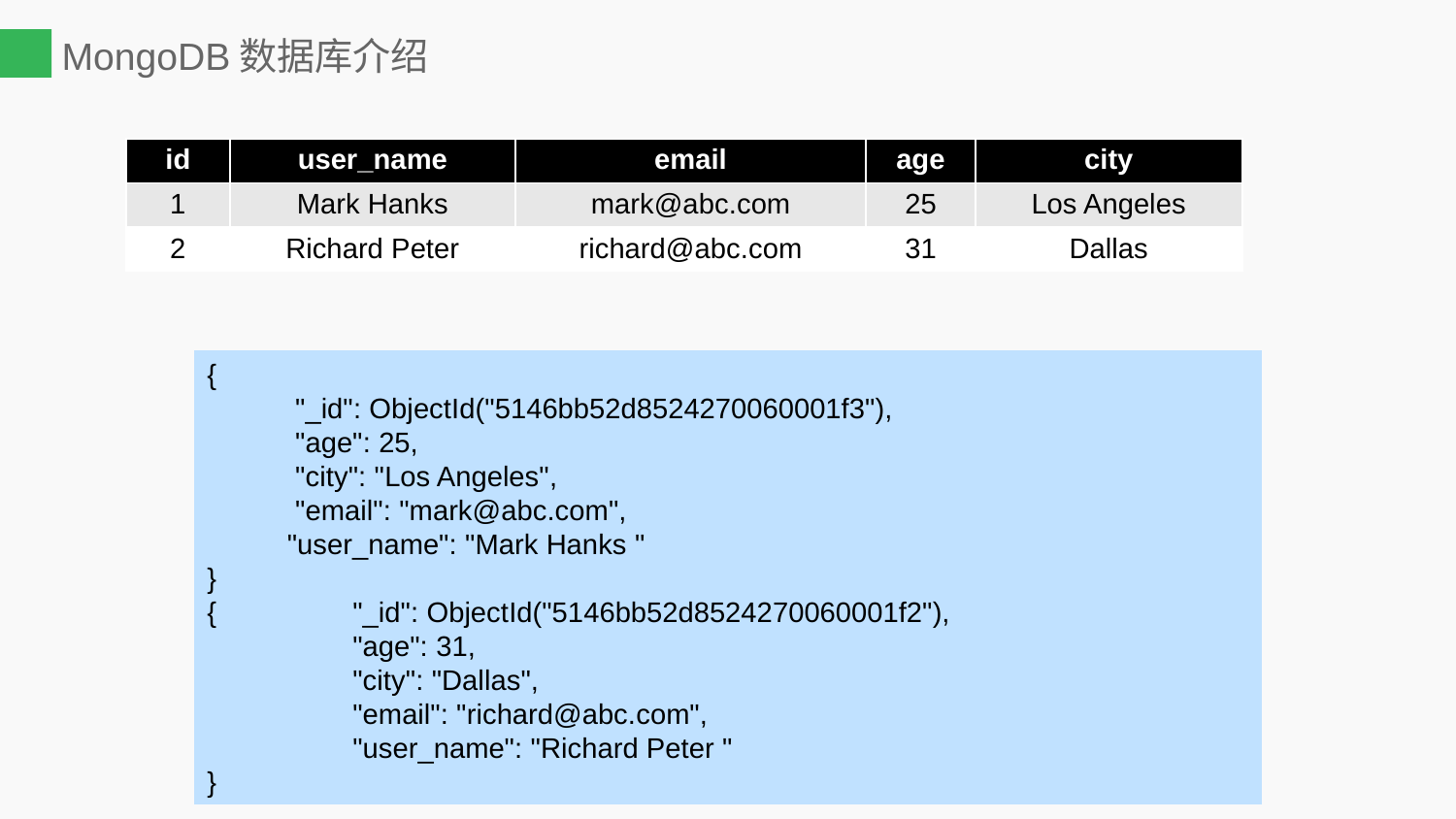

# MongoDB数据库介绍
| id | user\_name | email | age | city |
| --- | --- | --- | --- | --- |
| 1 | Mark Hanks | mark@abc.com | 25 | Los Angeles |
| 2 | Richard Peter | richard@abc.com | 31 | Dallas |
{
           "_id": ObjectId("5146bb52d8524270060001f3"),
           "age": 25,
           "city": "Los Angeles",
           "email": "mark@abc.com",
          "user_name": "Mark Hanks "
}
{	"_id": ObjectId("5146bb52d8524270060001f2"),
	"age": 31,
	"city": "Dallas",
	"email": "richard@abc.com",
	"user_name": "Richard Peter "
}